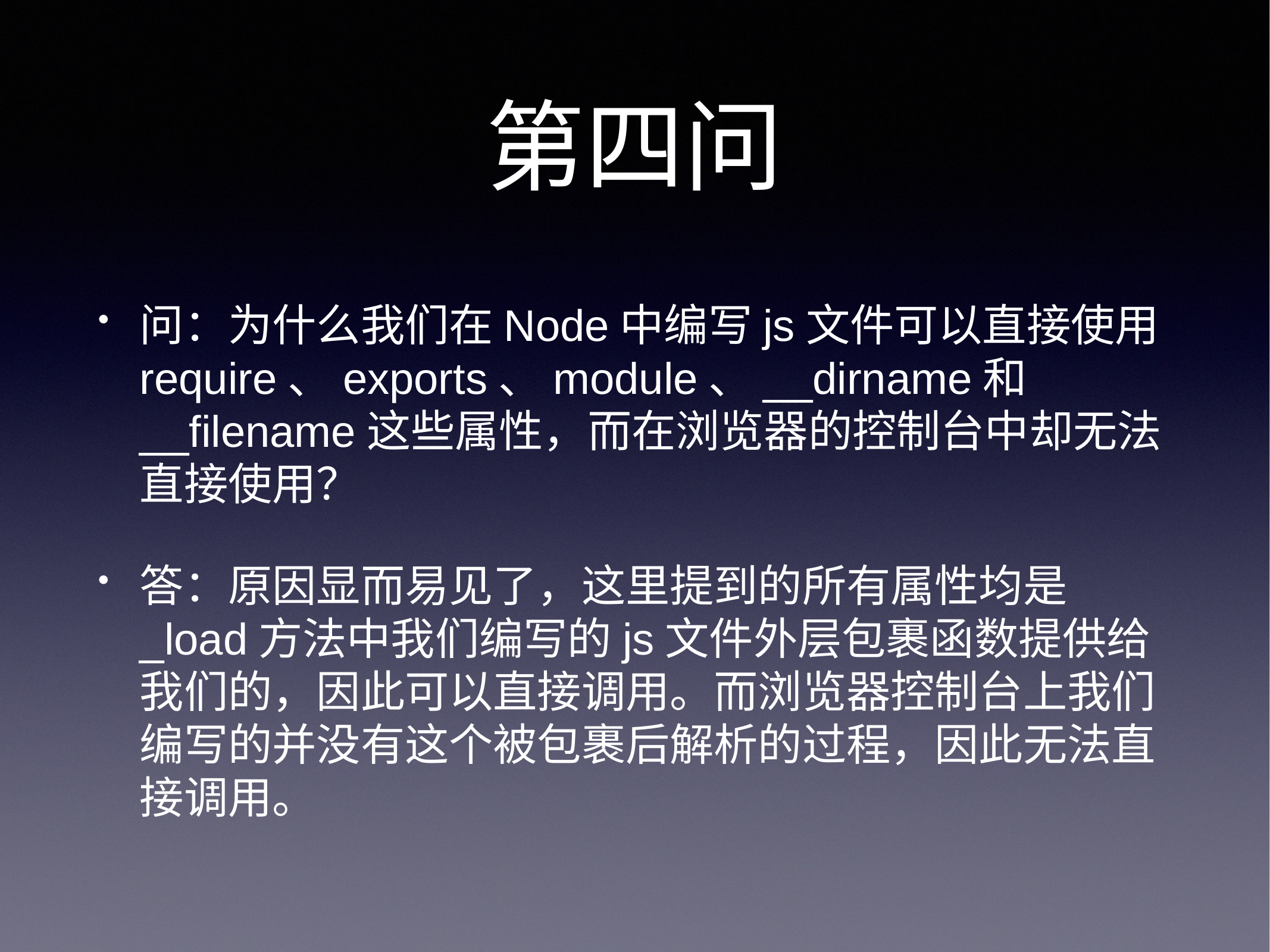

# 第四问
问：为什么我们在Node中编写js文件可以直接使用require、exports、module、__dirname和__filename这些属性，而在浏览器的控制台中却无法直接使用？
答：原因显而易见了，这里提到的所有属性均是_load方法中我们编写的js文件外层包裹函数提供给我们的，因此可以直接调用。而浏览器控制台上我们编写的并没有这个被包裹后解析的过程，因此无法直接调用。